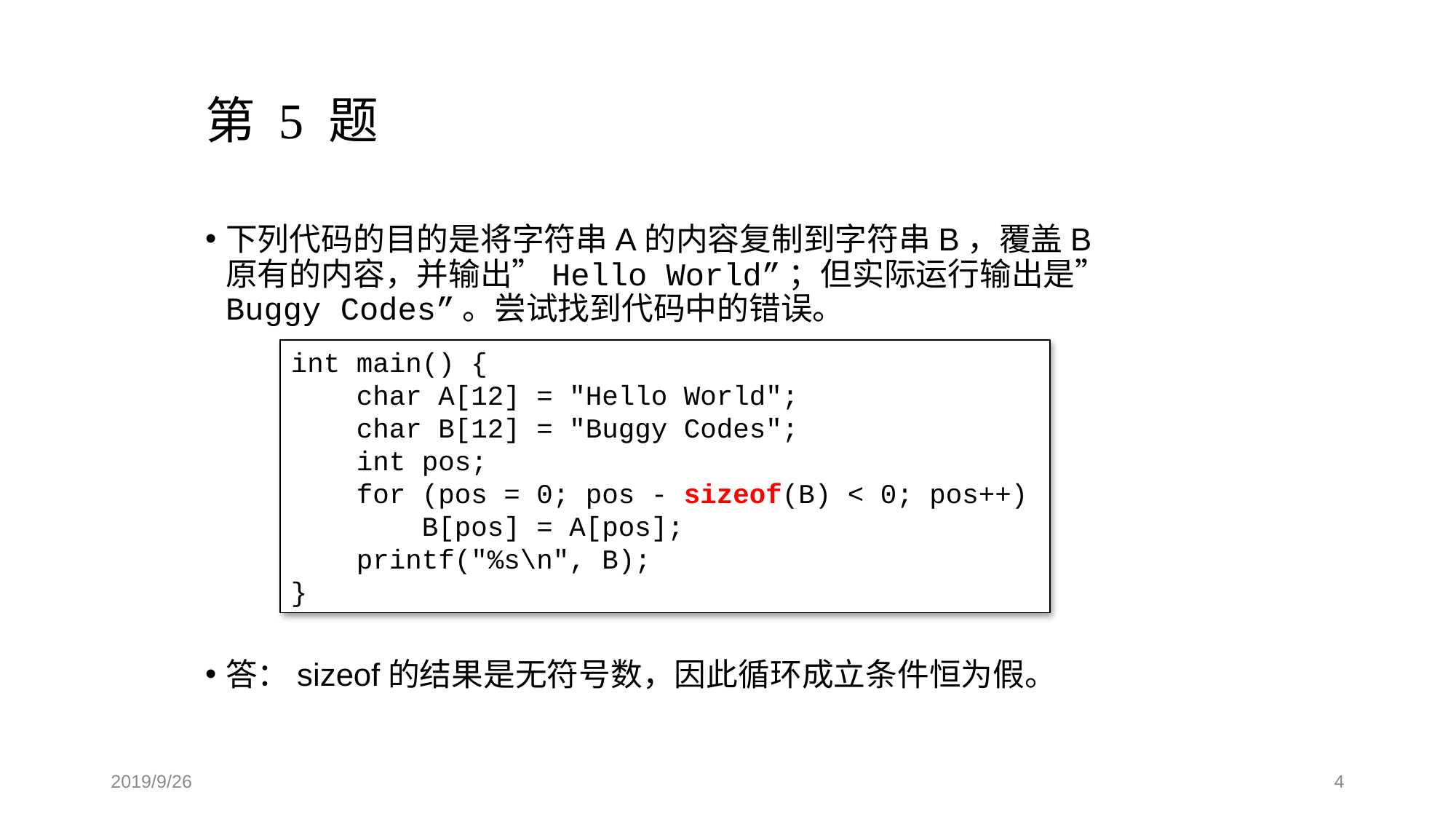

第 5 题
下列代码的目的是将字符串A的内容复制到字符串B，覆盖B原有的内容，并输出”Hello World”；但实际运行输出是”Buggy Codes”。尝试找到代码中的错误。

答：sizeof的结果是无符号数，因此循环成立条件恒为假。

int main() {
    char A[12] = "Hello World";
    char B[12] = "Buggy Codes";
    int pos;
    for (pos = 0; pos - sizeof(B) < 0; pos++)
        B[pos] = A[pos];
    printf("%s\n", B);
}
2019/9/26
4